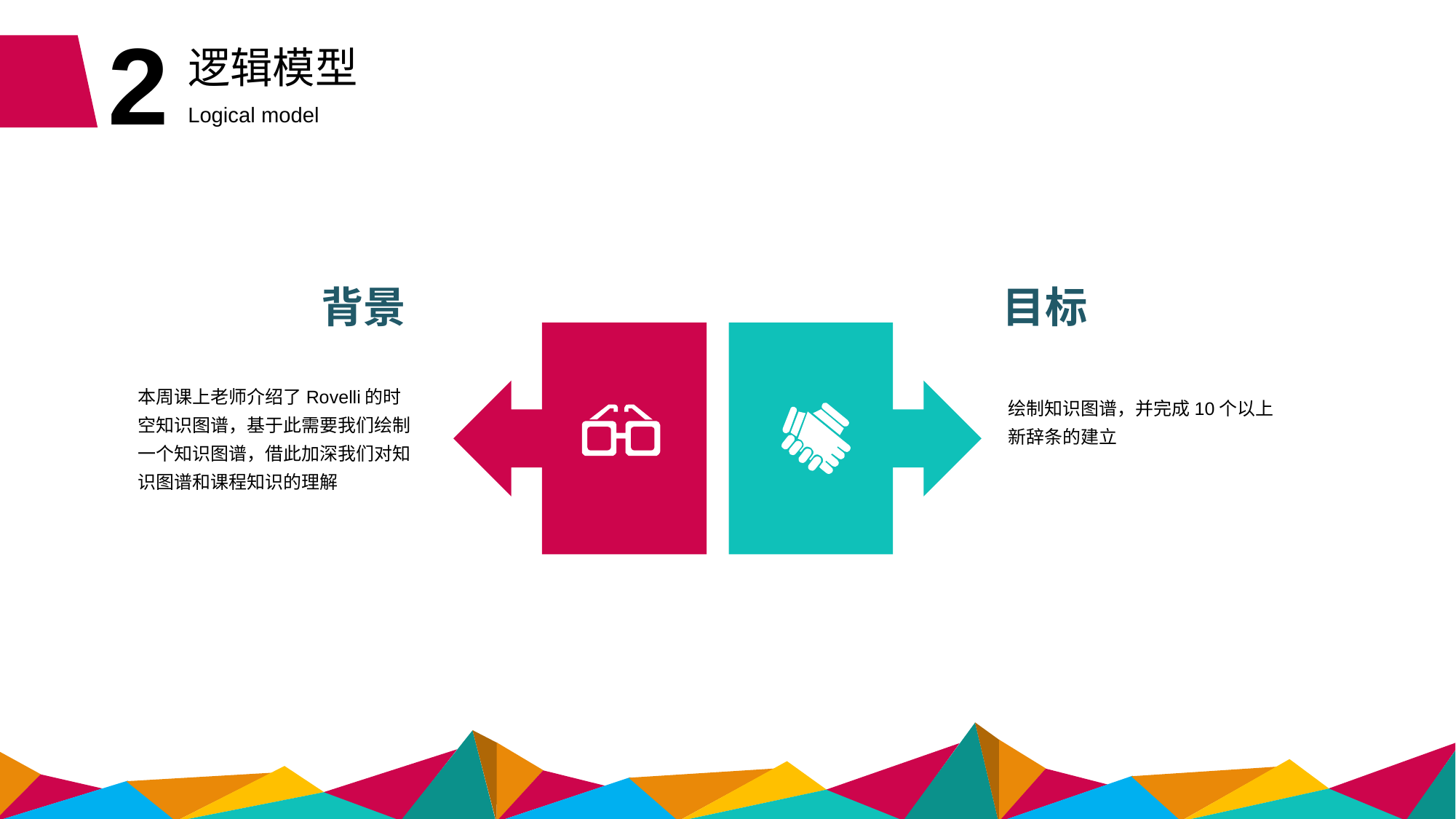

2

逻辑模型
Logical model
背景
目标

本周课上老师介绍了Rovelli的时空知识图谱，基于此需要我们绘制一个知识图谱，借此加深我们对知识图谱和课程知识的理解
绘制知识图谱，并完成10个以上新辞条的建立